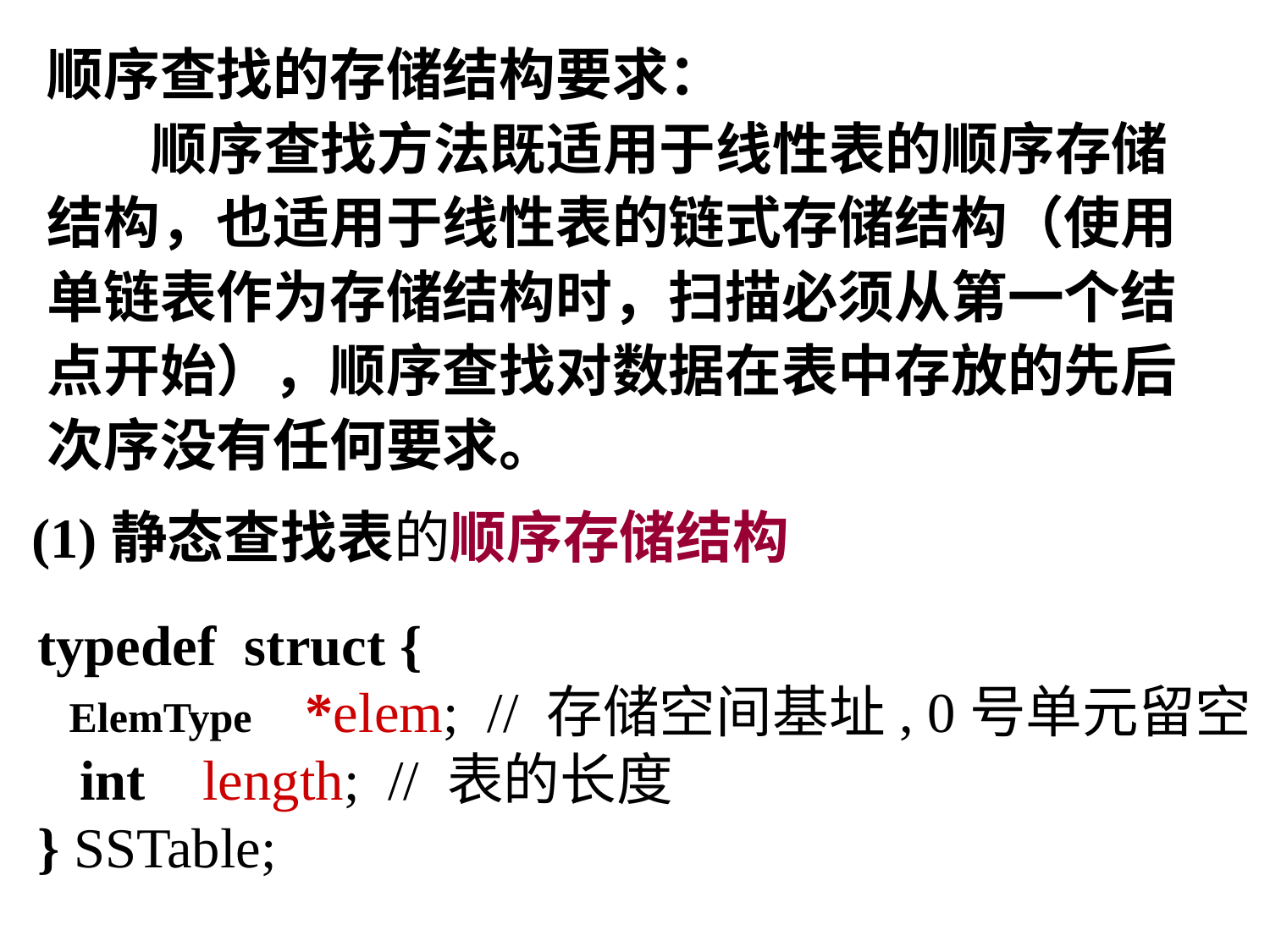

顺序查找的存储结构要求：
       顺序查找方法既适用于线性表的顺序存储结构，也适用于线性表的链式存储结构（使用单链表作为存储结构时，扫描必须从第一个结点开始），顺序查找对数据在表中存放的先后次序没有任何要求。
(1)静态查找表的顺序存储结构
typedef  struct {
   ElemType    *elem;  // 存储空间基址, 0号单元留空
   int    length;  // 表的长度
} SSTable;